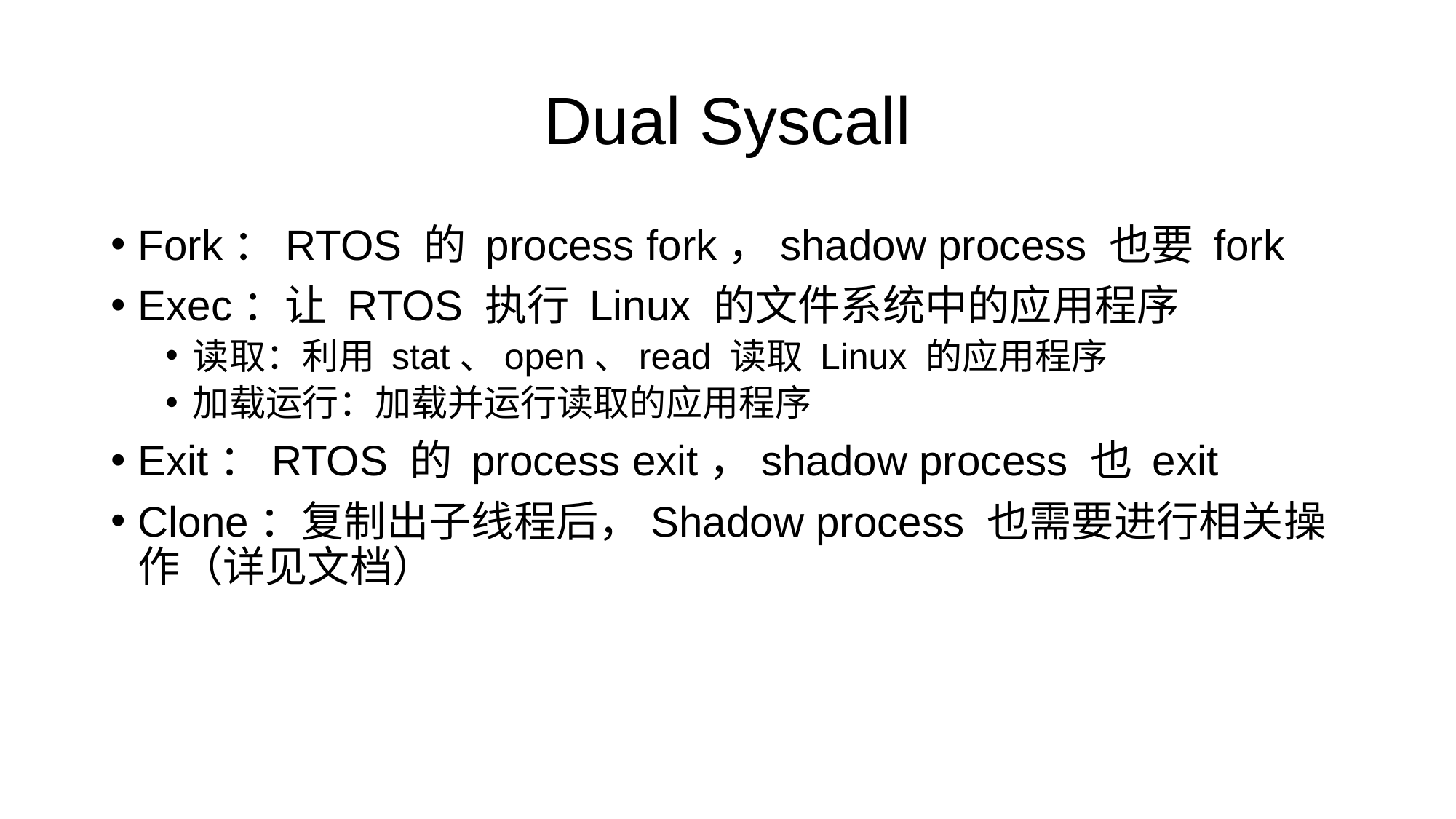

# Dual Syscall
Fork：RTOS 的 process fork，shadow process 也要 fork
Exec：让 RTOS 执行 Linux 的文件系统中的应用程序
读取：利用 stat、open、read 读取 Linux 的应用程序
加载运行：加载并运行读取的应用程序
Exit：RTOS 的 process exit，shadow process 也 exit
Clone：复制出子线程后，Shadow process 也需要进行相关操作（详见文档）